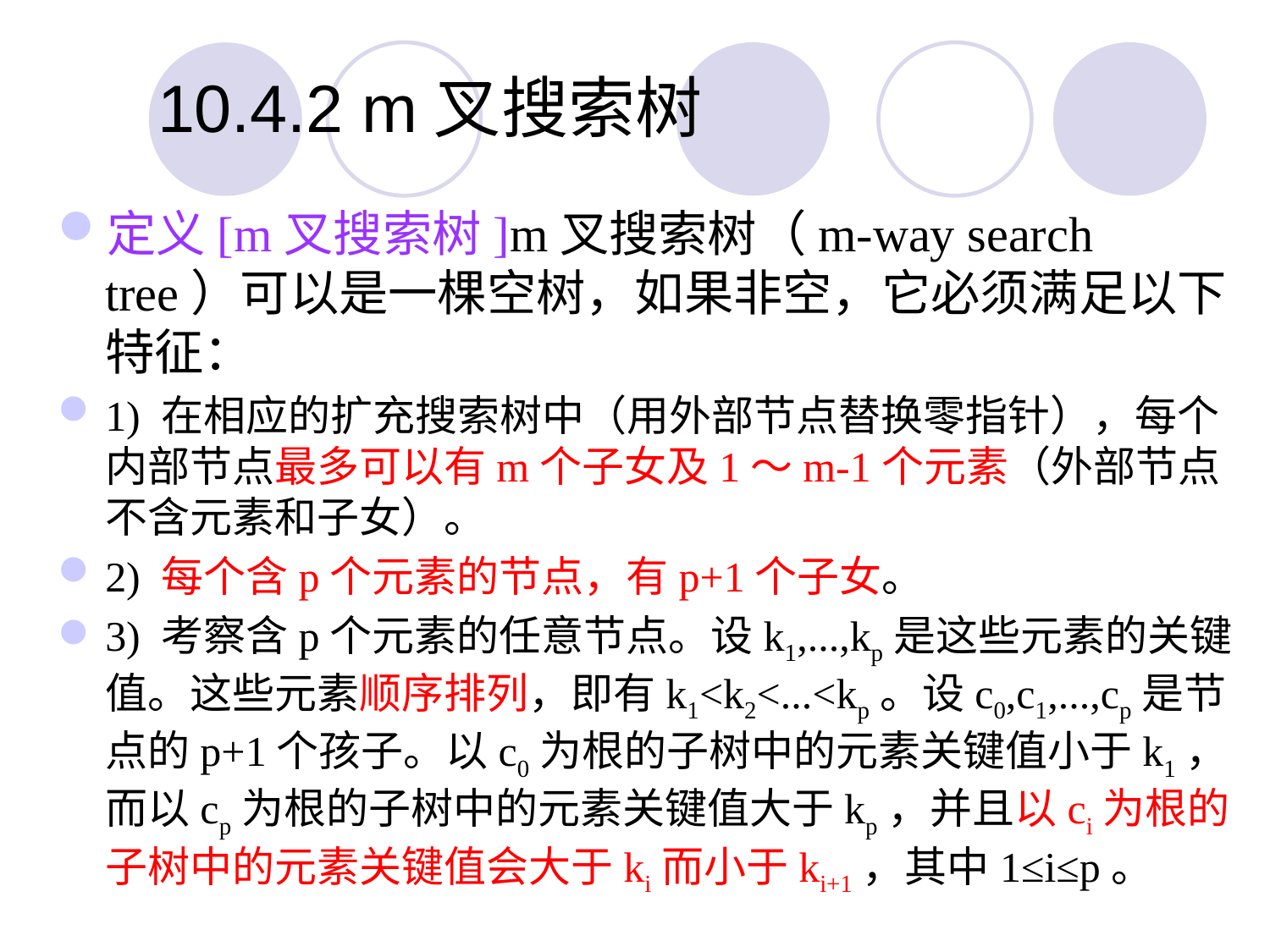

10.4.2 m叉搜索树
45

定义[m叉搜索树]m叉搜索树（m-way search tree）可以是一棵空树，如果非空，它必须满足以下特征：
1) 在相应的扩充搜索树中（用外部节点替换零指针），每个内部节点最多可以有m个子女及1～m-1个元素（外部节点不含元素和子女）。
2) 每个含p个元素的节点，有p+1个子女。
3) 考察含p个元素的任意节点。设k1,...,kp是这些元素的关键值。这些元素顺序排列，即有k1<k2<...<kp。设c0,c1,...,cp是节点的p+1个孩子。以c0为根的子树中的元素关键值小于k1，而以cp为根的子树中的元素关键值大于kp，并且以ci为根的子树中的元素关键值会大于ki而小于ki+1，其中1≤i≤p。